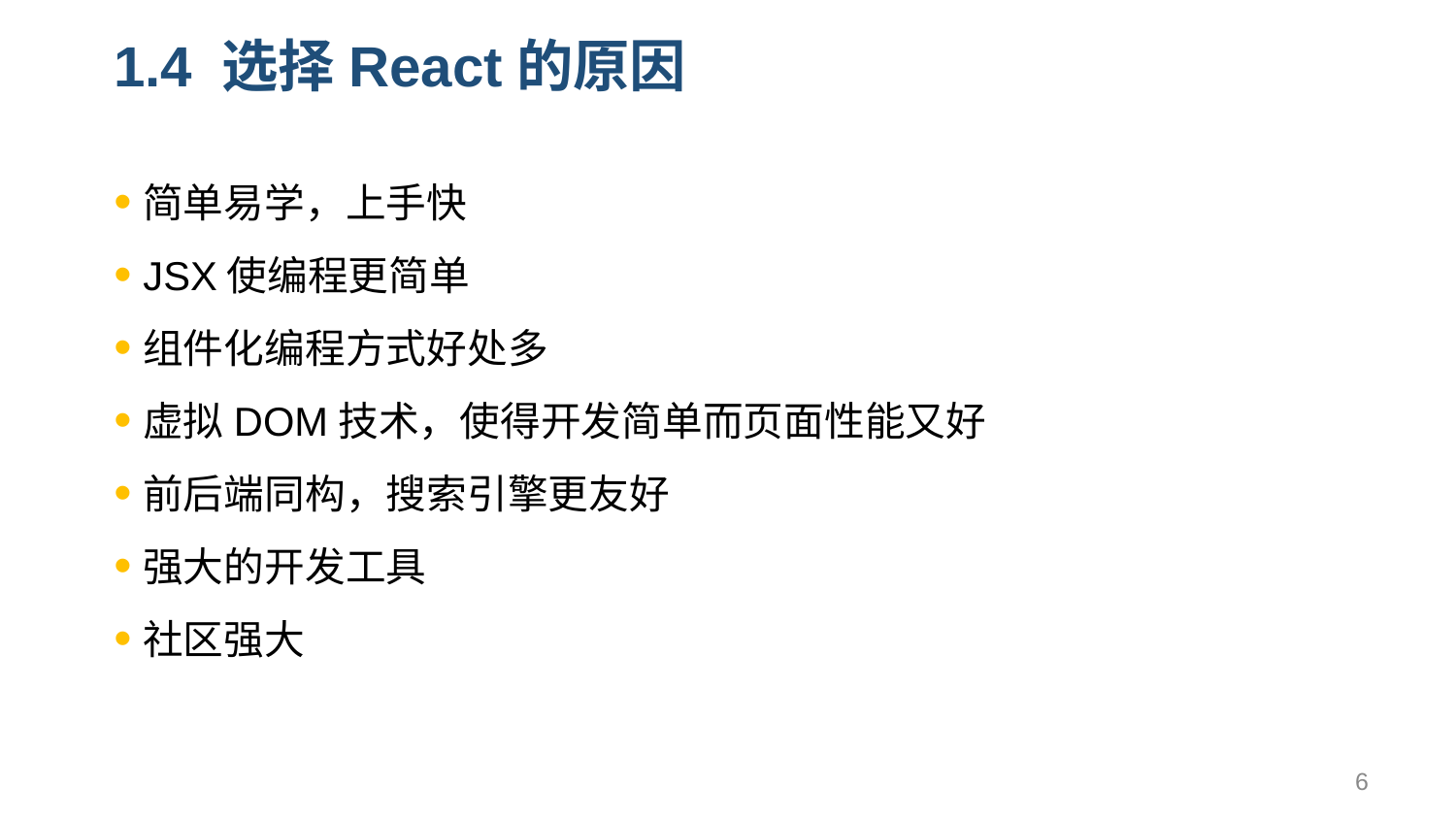

# 1.4 选择React的原因
简单易学，上手快
JSX使编程更简单
组件化编程方式好处多
虚拟DOM技术，使得开发简单而页面性能又好
前后端同构，搜索引擎更友好
强大的开发工具
社区强大
6